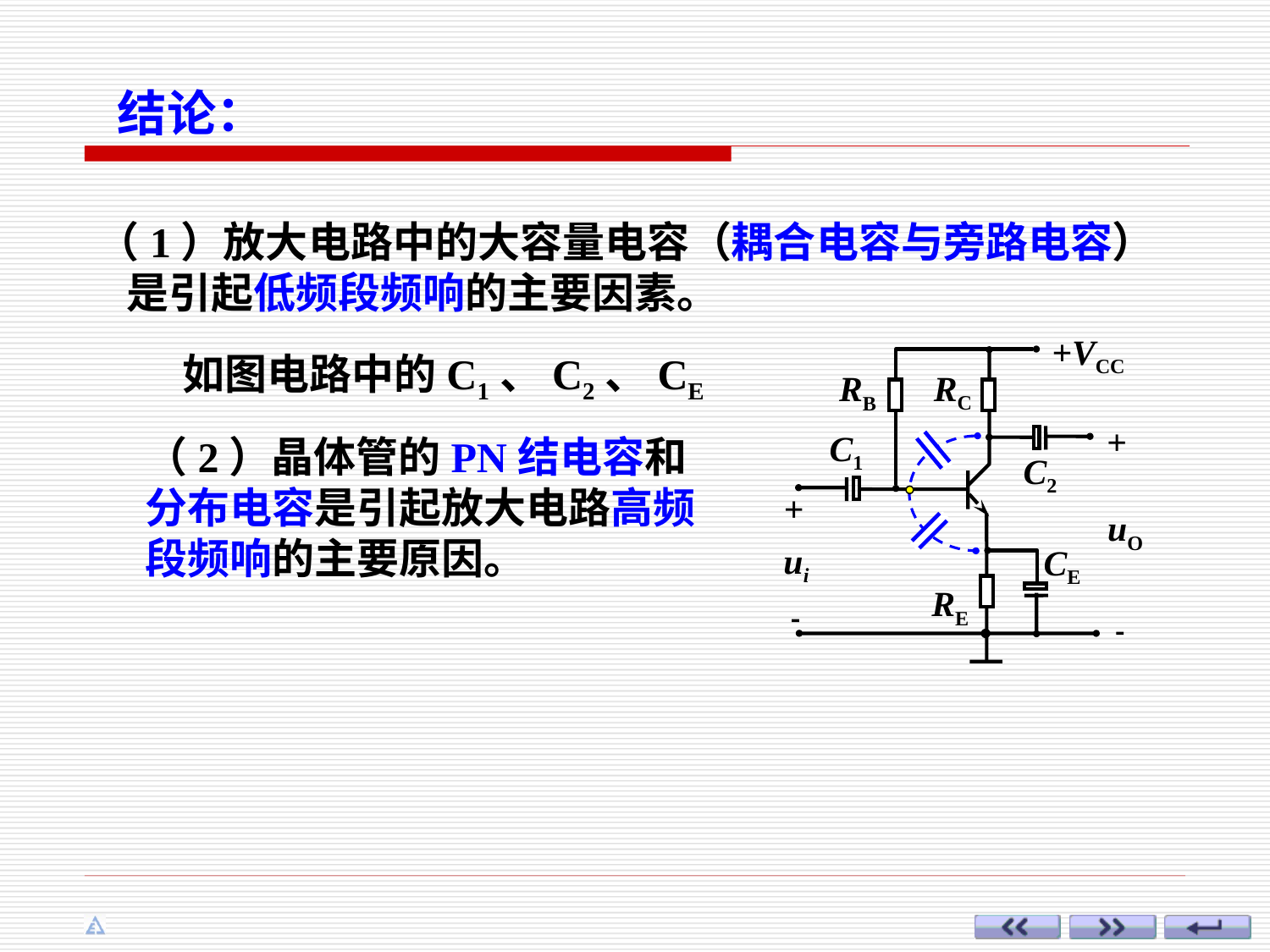

结论：
（1）放大电路中的大容量电容（耦合电容与旁路电容）
  是引起低频段频响的主要因素。
+VCC

RC
RB

+
C1

C2

+

uO

ui
CE

RE

−
−

如图电路中的C1、C2、CE
（2）晶体管的PN结电容和分布电容是引起放大电路高频段频响的主要原因。